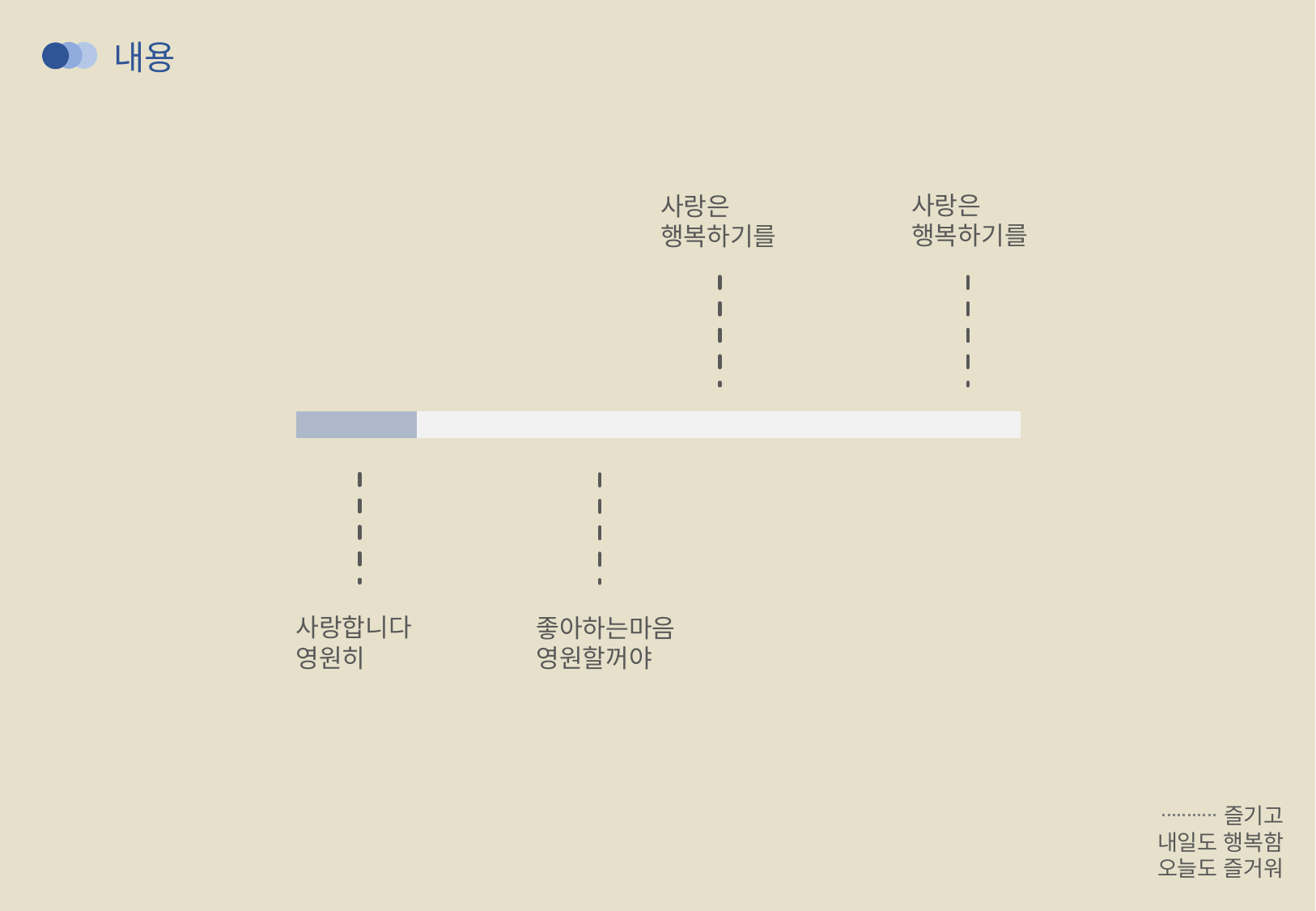

내용

사랑은
행복하기를
사랑은
행복하기를
|  |  |  |  |  |  |
| --- | --- | --- | --- | --- | --- |
사랑합니다
영원히
좋아하는마음
영원할꺼야
즐기고
내일도 행복함
오늘도 즐거워